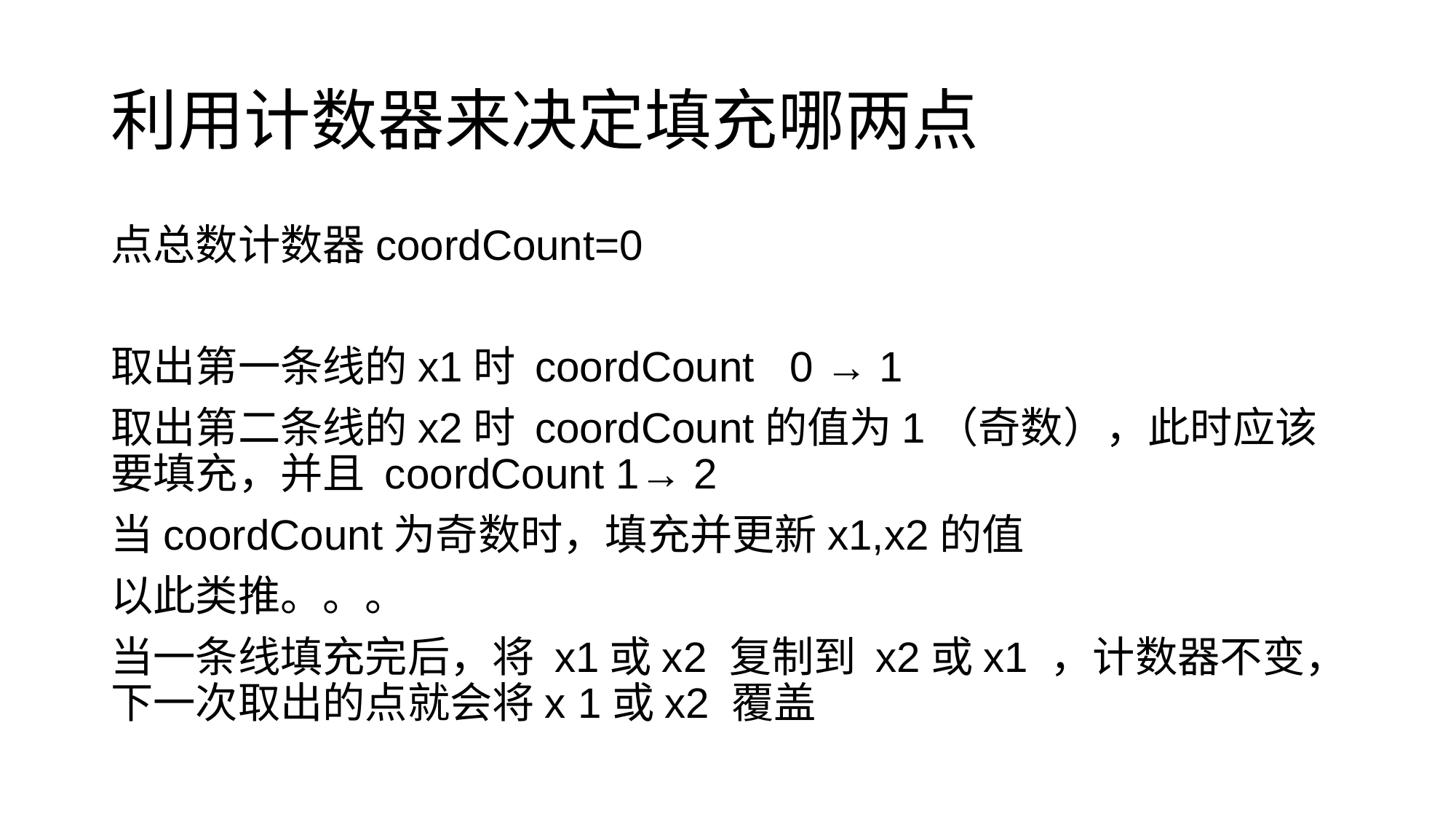

# 利用计数器来决定填充哪两点
点总数计数器coordCount=0

取出第一条线的x1时 coordCount   0 → 1
取出第二条线的x2时 coordCount的值为1（奇数），此时应该要填充，并且 coordCount 1→ 2
当coordCount为奇数时，填充并更新x1,x2的值
以此类推。。。
当一条线填充完后，将 x1或x2 复制到 x2或x1 ，计数器不变，下一次取出的点就会将x 1或x2 覆盖